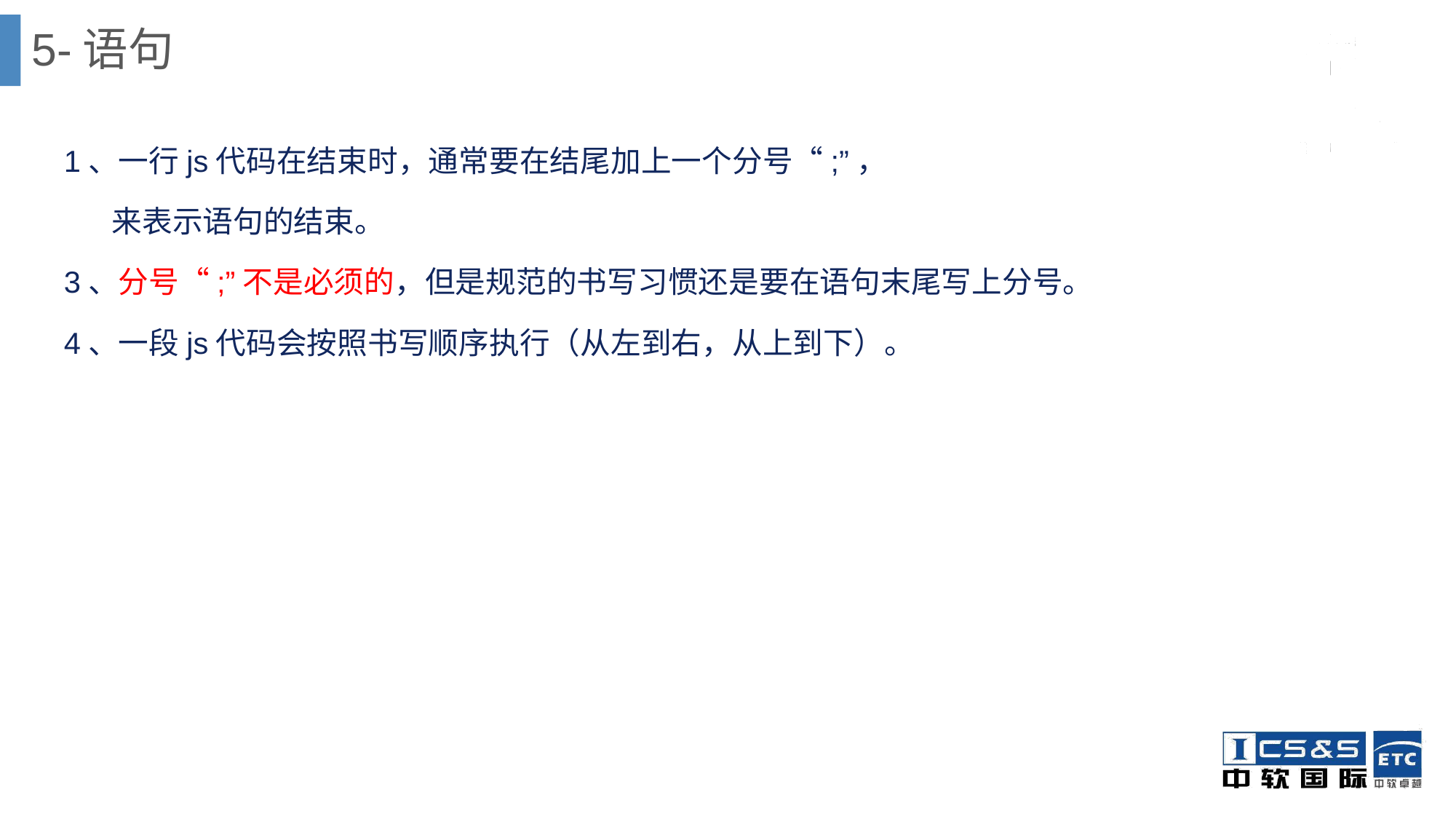

# 5-语句
1、一行js代码在结束时，通常要在结尾加上一个分号“;”，
      来表示语句的结束。
3、分号“;”不是必须的，但是规范的书写习惯还是要在语句末尾写上分号。
4、一段js代码会按照书写顺序执行（从左到右，从上到下）。